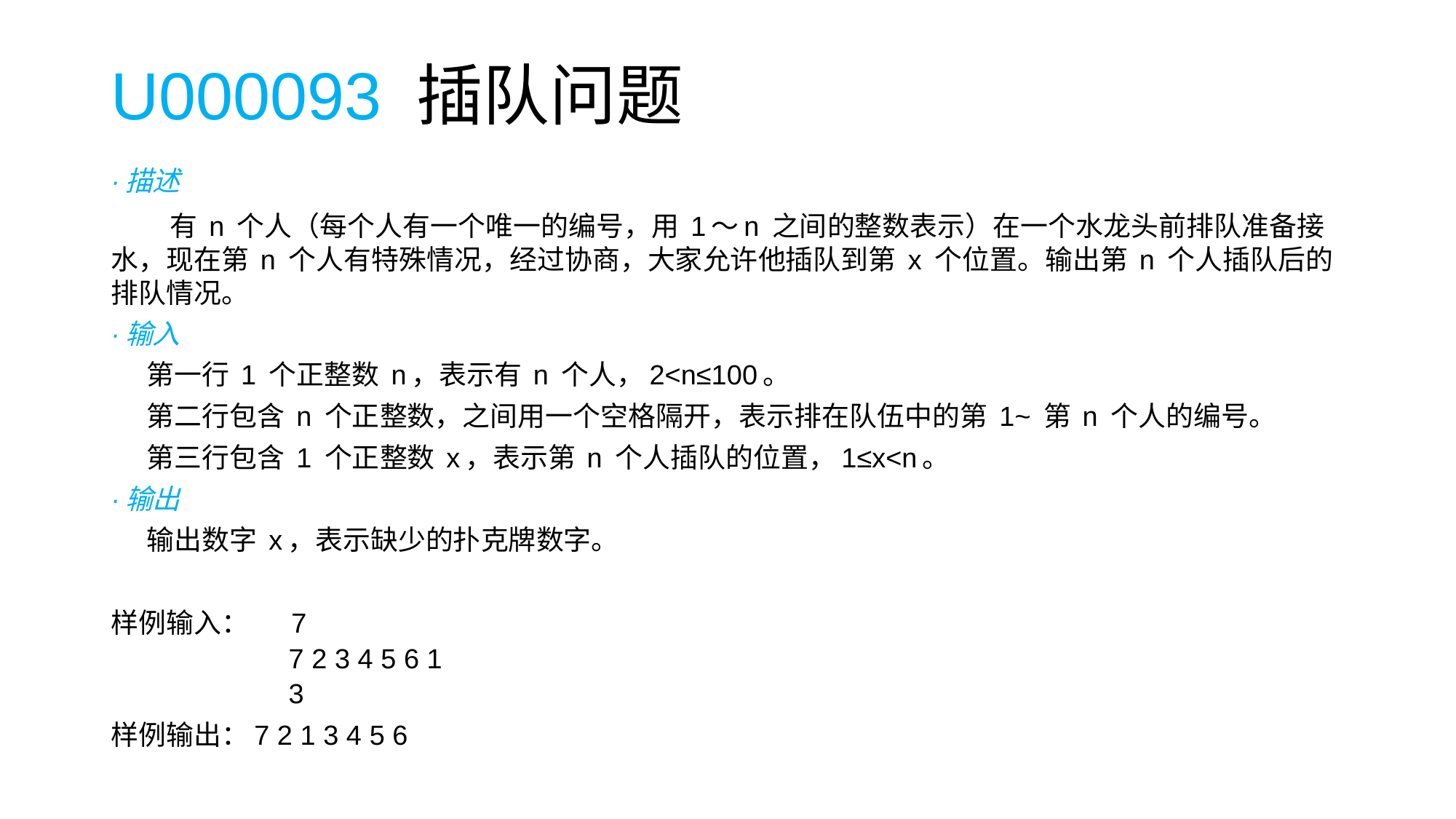

# U000093 插队问题
·描述
有 n 个人（每个人有一个唯一的编号，用 1～n 之间的整数表示）在一个水龙头前排队准备接水，现在第 n 个人有特殊情况，经过协商，大家允许他插队到第 x 个位置。输出第 n 个人插队后的排队情况。
·输入
     第一行 1 个正整数 n，表示有 n 个人，2<n≤100。
     第二行包含 n 个正整数，之间用一个空格隔开，表示排在队伍中的第 1~ 第 n 个人的编号。
     第三行包含 1 个正整数 x，表示第 n 个人插队的位置，1≤x<n。
·输出
     输出数字 x，表示缺少的扑克牌数字。

样例输入：      7
7 2 3 4 5 6 1
3
样例输出：7 2 1 3 4 5 6